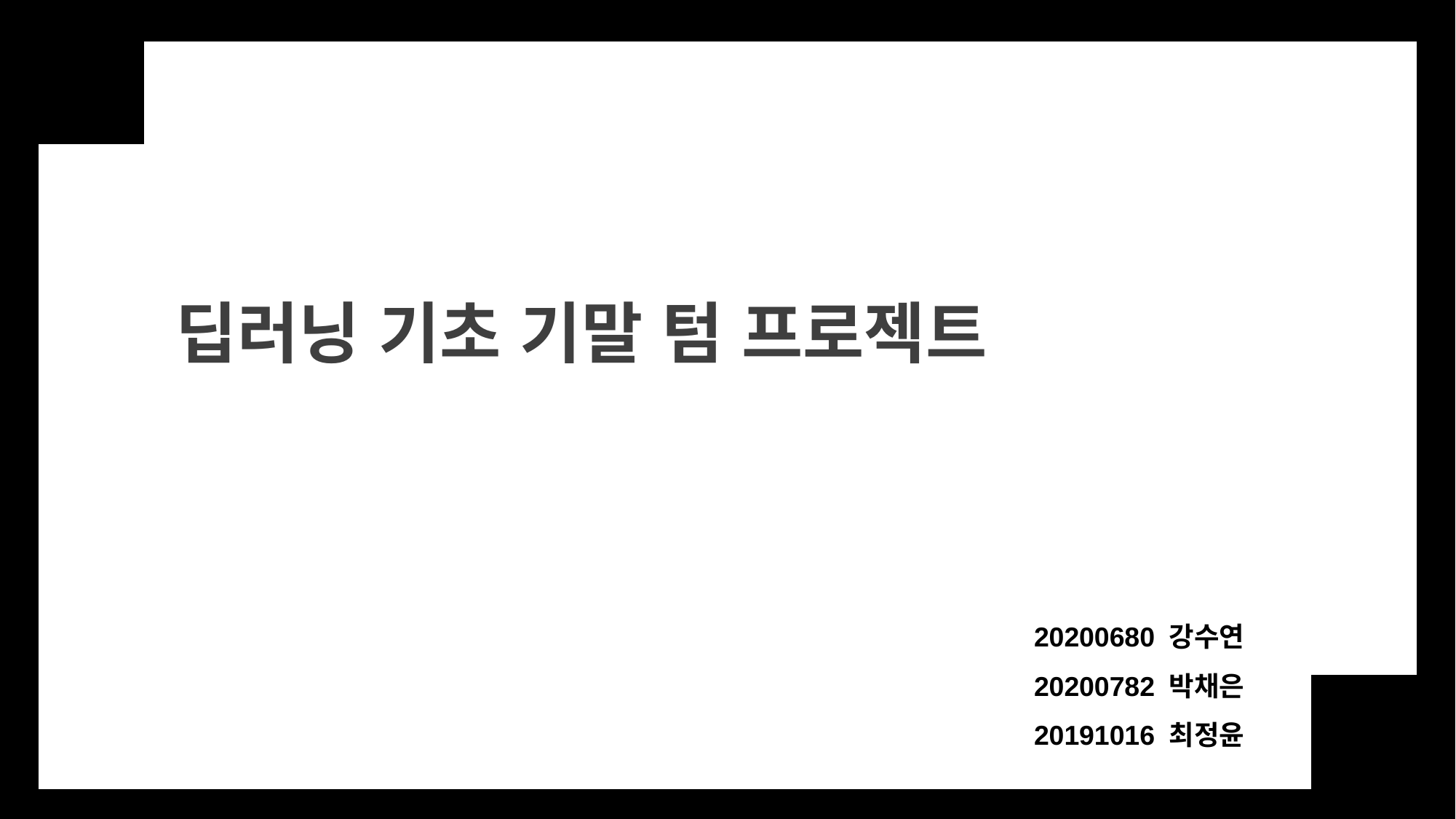

딥러닝 기초 기말 텀 프로젝트
20200680 강수연
20200782 박채은
20191016 최정윤